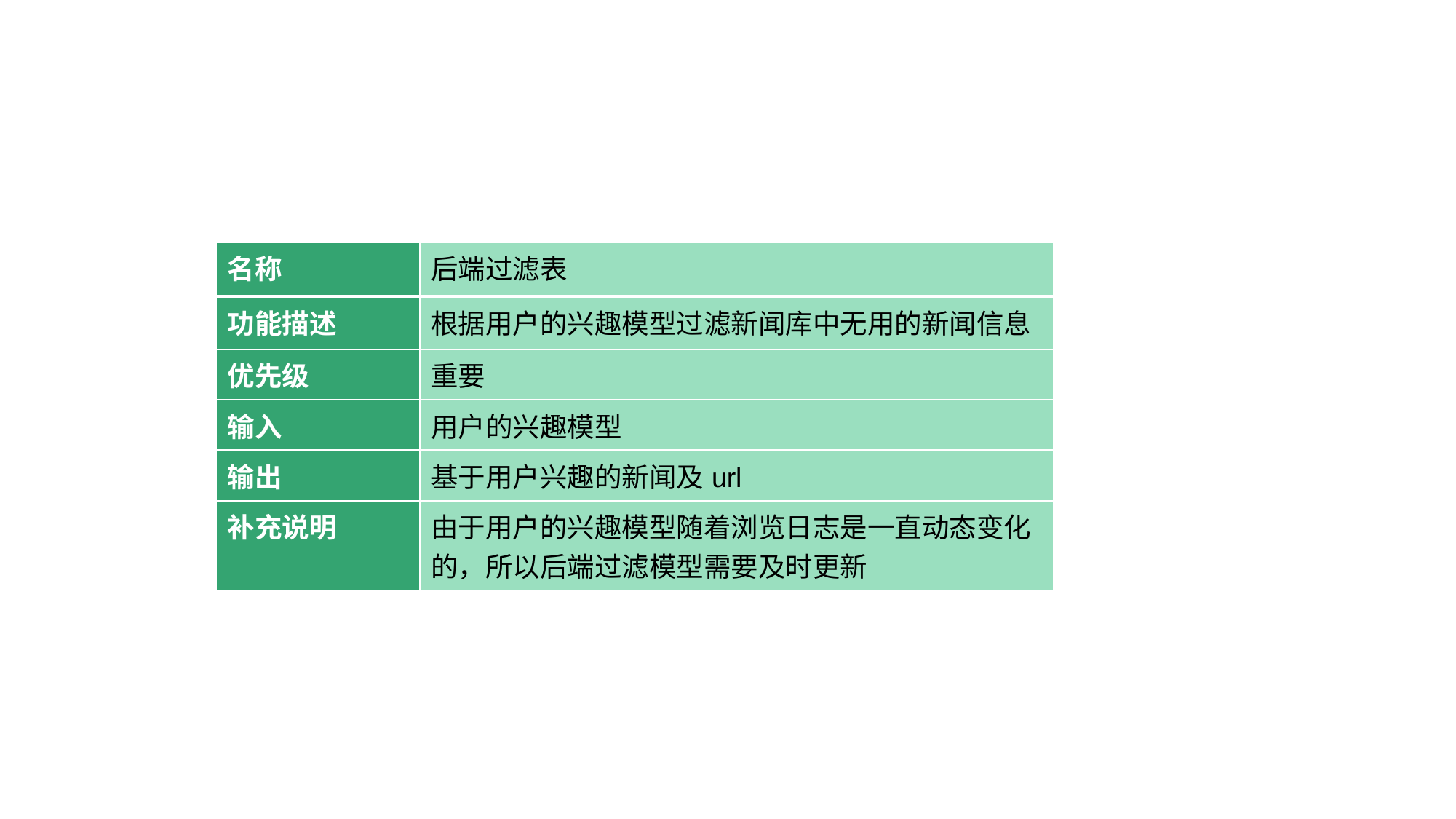

| 名称 | 后端过滤表 |
| --- | --- |
| 功能描述 | 根据用户的兴趣模型过滤新闻库中无用的新闻信息 |
| 优先级 | 重要 |
| 输入 | 用户的兴趣模型 |
| 输出 | 基于用户兴趣的新闻及url |
| 补充说明 | 由于用户的兴趣模型随着浏览日志是一直动态变化的，所以后端过滤模型需要及时更新 |